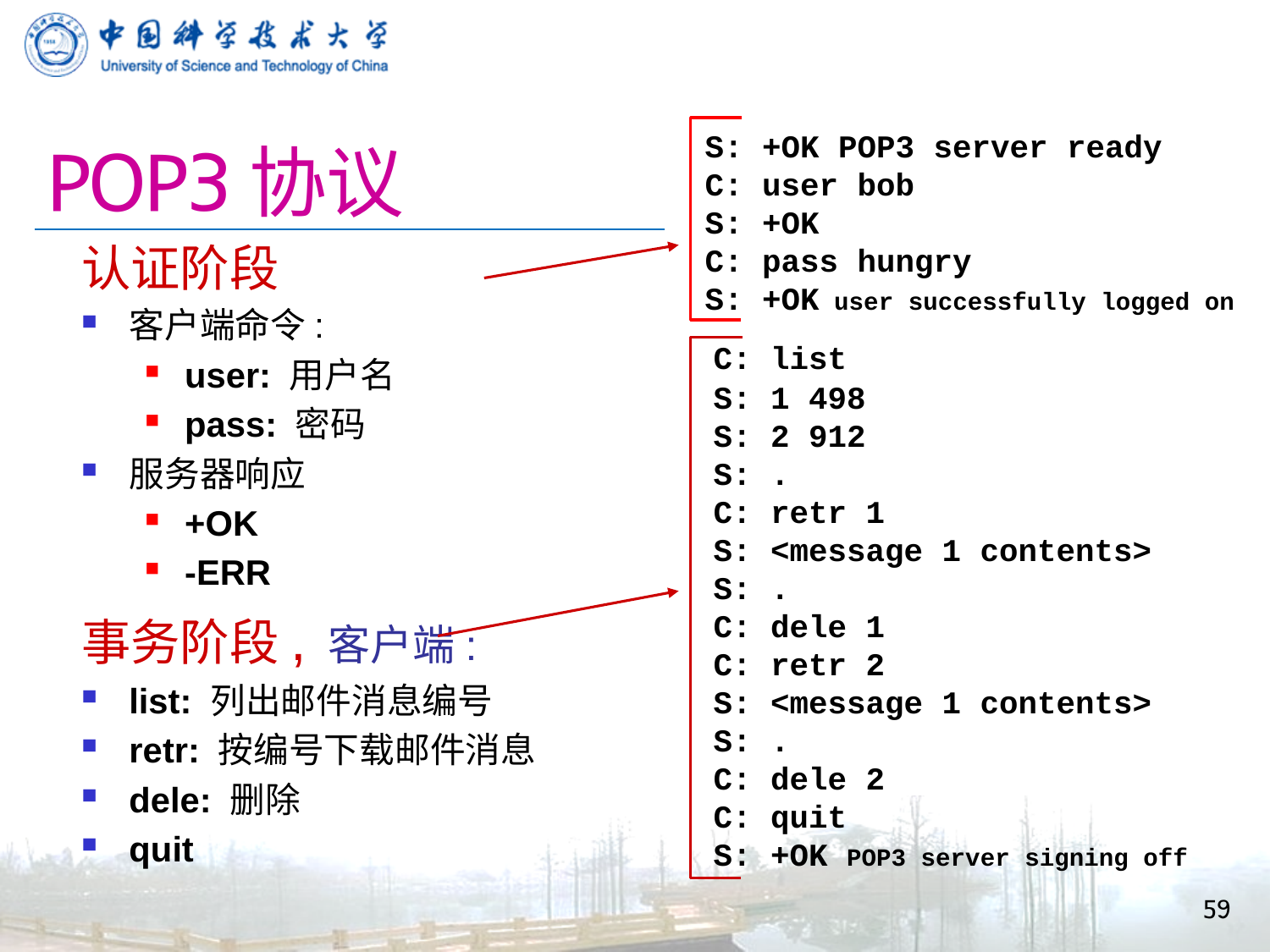

# POP3协议

S: +OK POP3 server ready
C: user bob
S: +OK
C: pass hungry
S: +OK user successfully logged on

认证阶段
客户端命令:
user: 用户名
pass: 密码
服务器响应
+OK
-ERR
事务阶段, 客户端:
list: 列出邮件消息编号
retr: 按编号下载邮件消息
dele: 删除
quit

         C: list
     S: 1 498
     S: 2 912
     S: .
     C: retr 1
     S: <message 1 contents>
     S: .
     C: dele 1
     C: retr 2
     S: <message 1 contents>
     S: .
     C: dele 2
     C: quit
     S: +OK POP3 server signing off

59